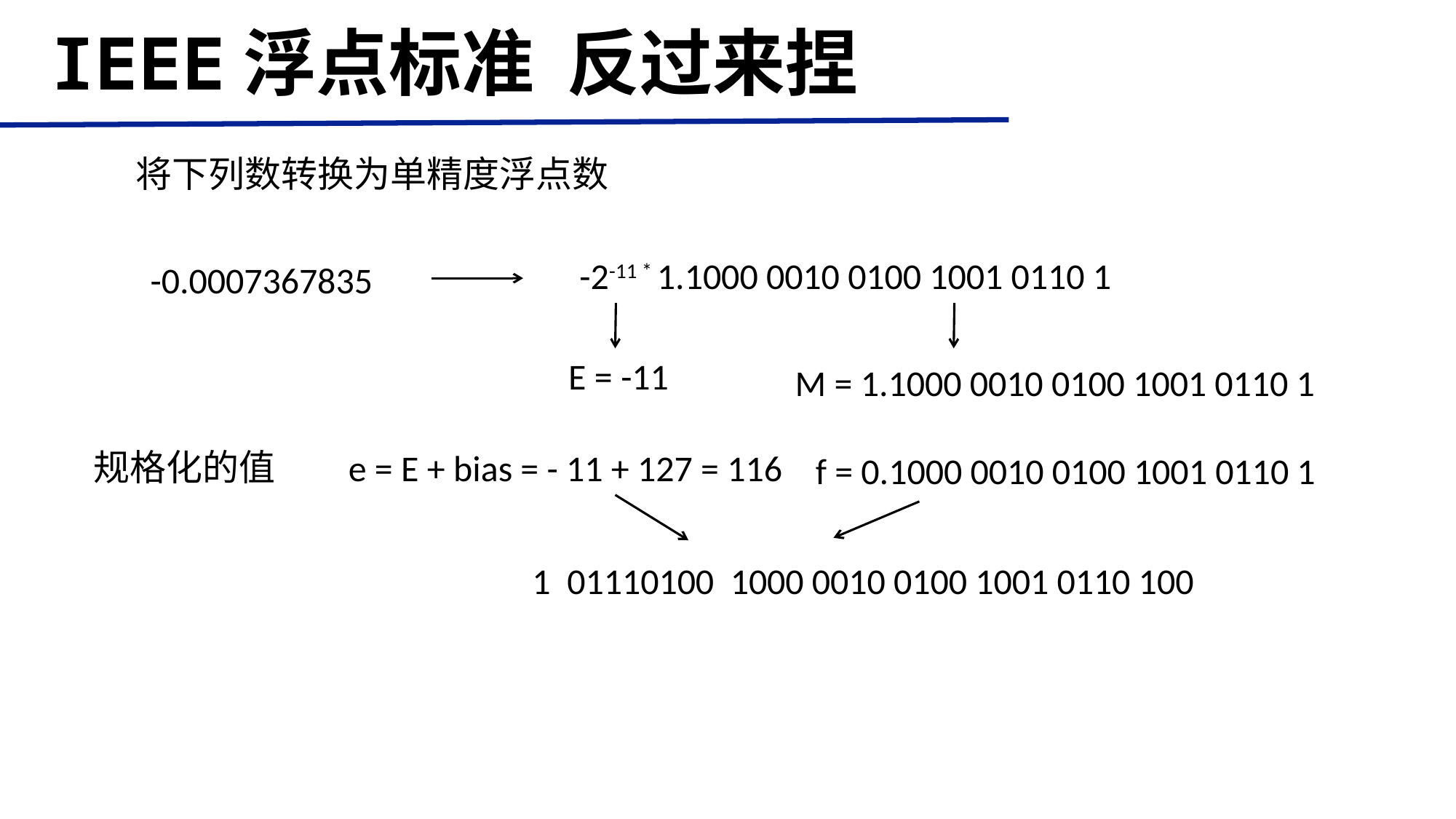

# IEEE浮点标准  反过来捏
将下列数转换为单精度浮点数
 -2-11 * 1.1000 0010 0100 1001 0110 1
-0.0007367835
E = -11
M = 1.1000 0010 0100 1001 0110 1
规格化的值
e = E + bias = - 11 + 127 = 116
f = 0.1000 0010 0100 1001 0110 1
1  01110100  1000 0010 0100 1001 0110 100